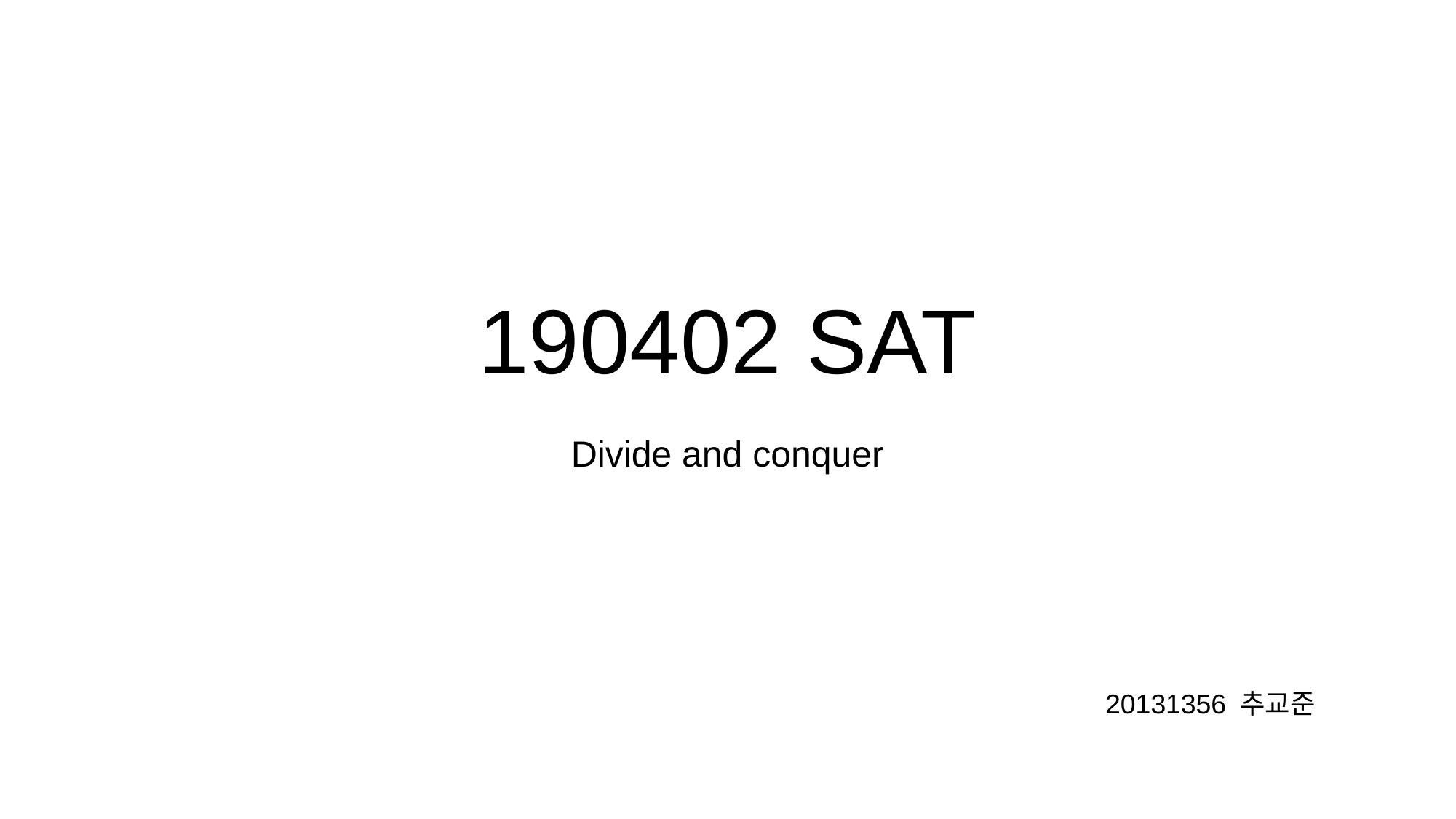

# 190402 SAT
Divide and conquer
20131356 추교준